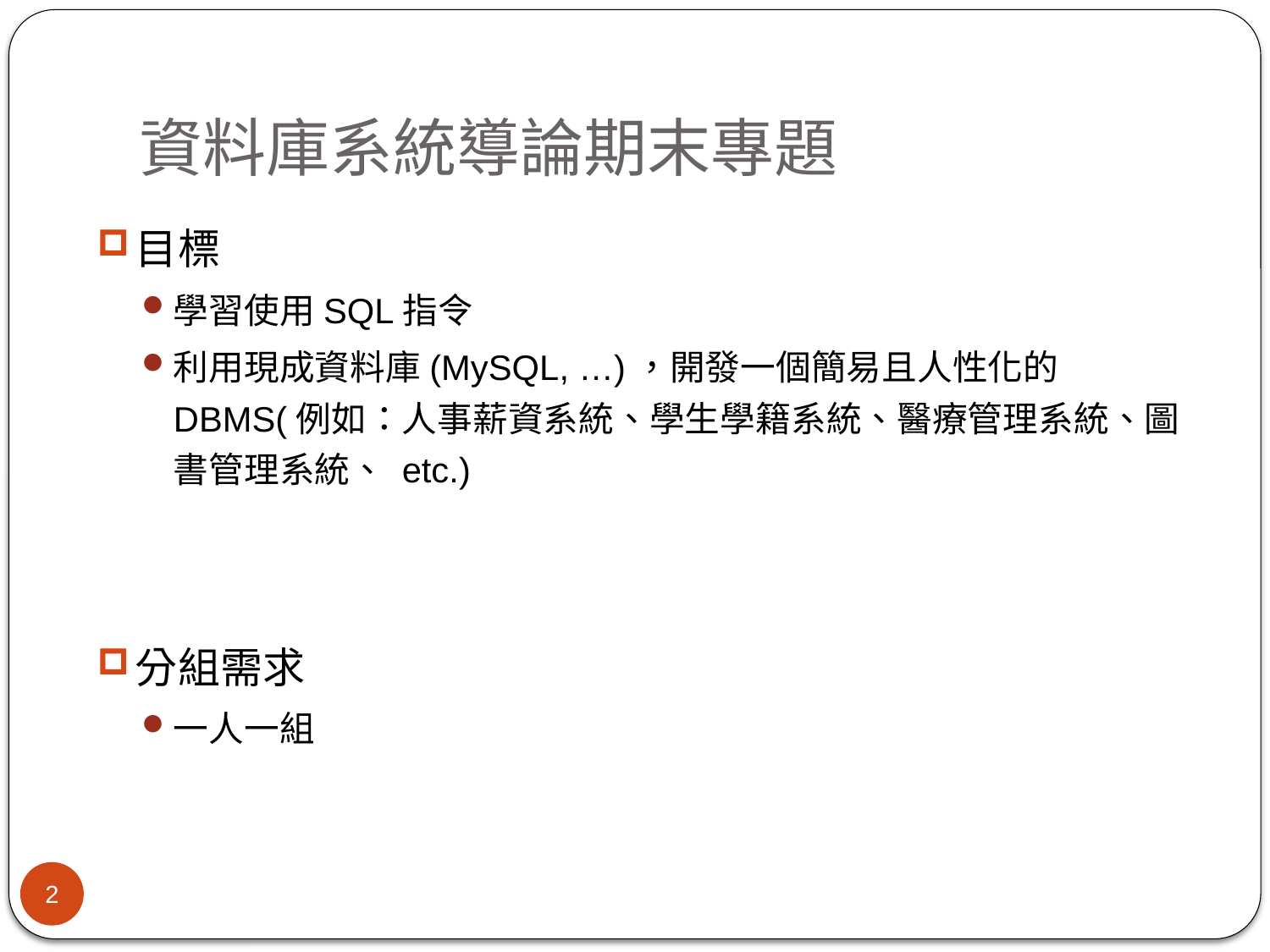

# 資料庫系統導論期末專題
目標
學習使用SQL指令
利用現成資料庫(MySQL, …)，開發一個簡易且人性化的DBMS(例如：人事薪資系統、學生學籍系統、醫療管理系統、圖書管理系統、 etc.)

分組需求
一人一組

2